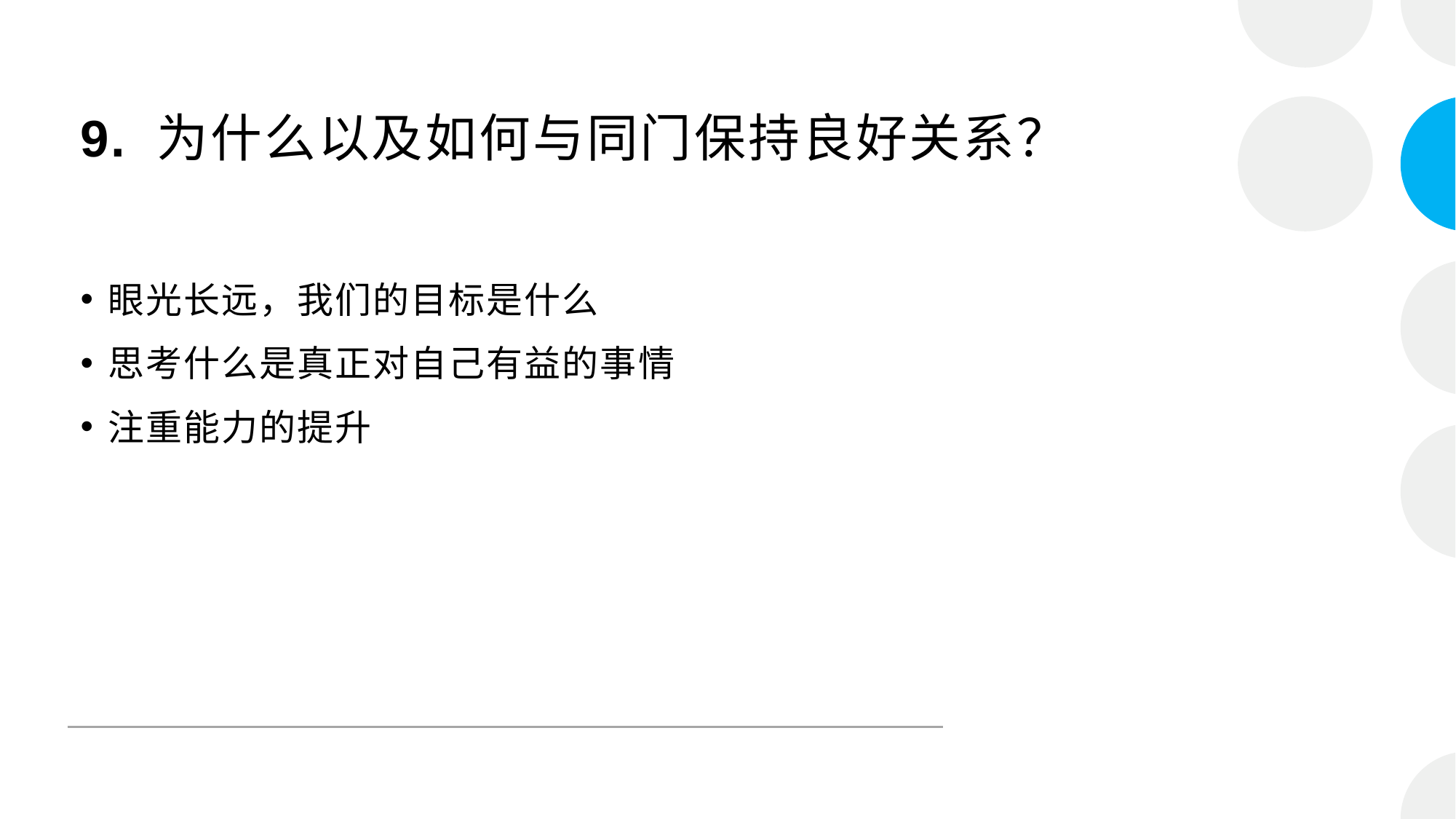

# 9. 为什么以及如何与同门保持良好关系？
眼光长远，我们的目标是什么
思考什么是真正对自己有益的事情
注重能力的提升